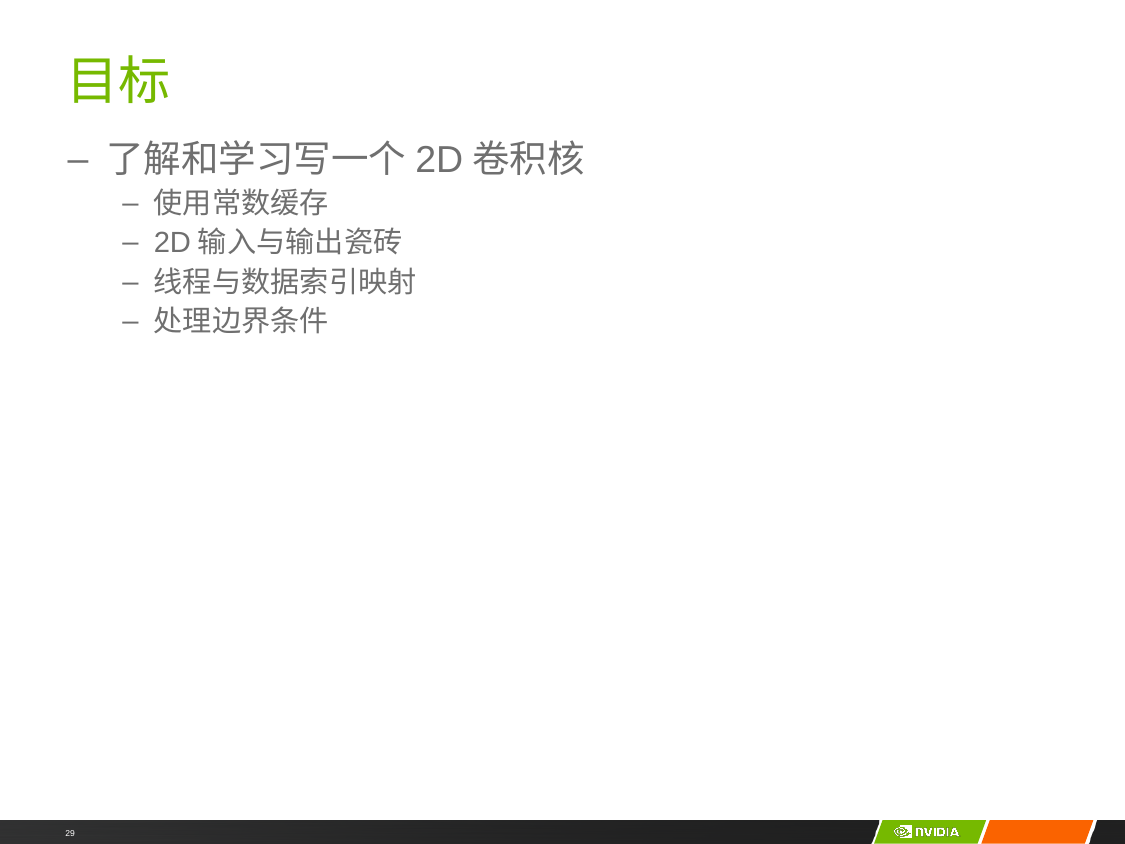

# 目标
了解和学习写一个2D卷积核
使用常数缓存
2D输入与输出瓷砖
线程与数据索引映射
处理边界条件